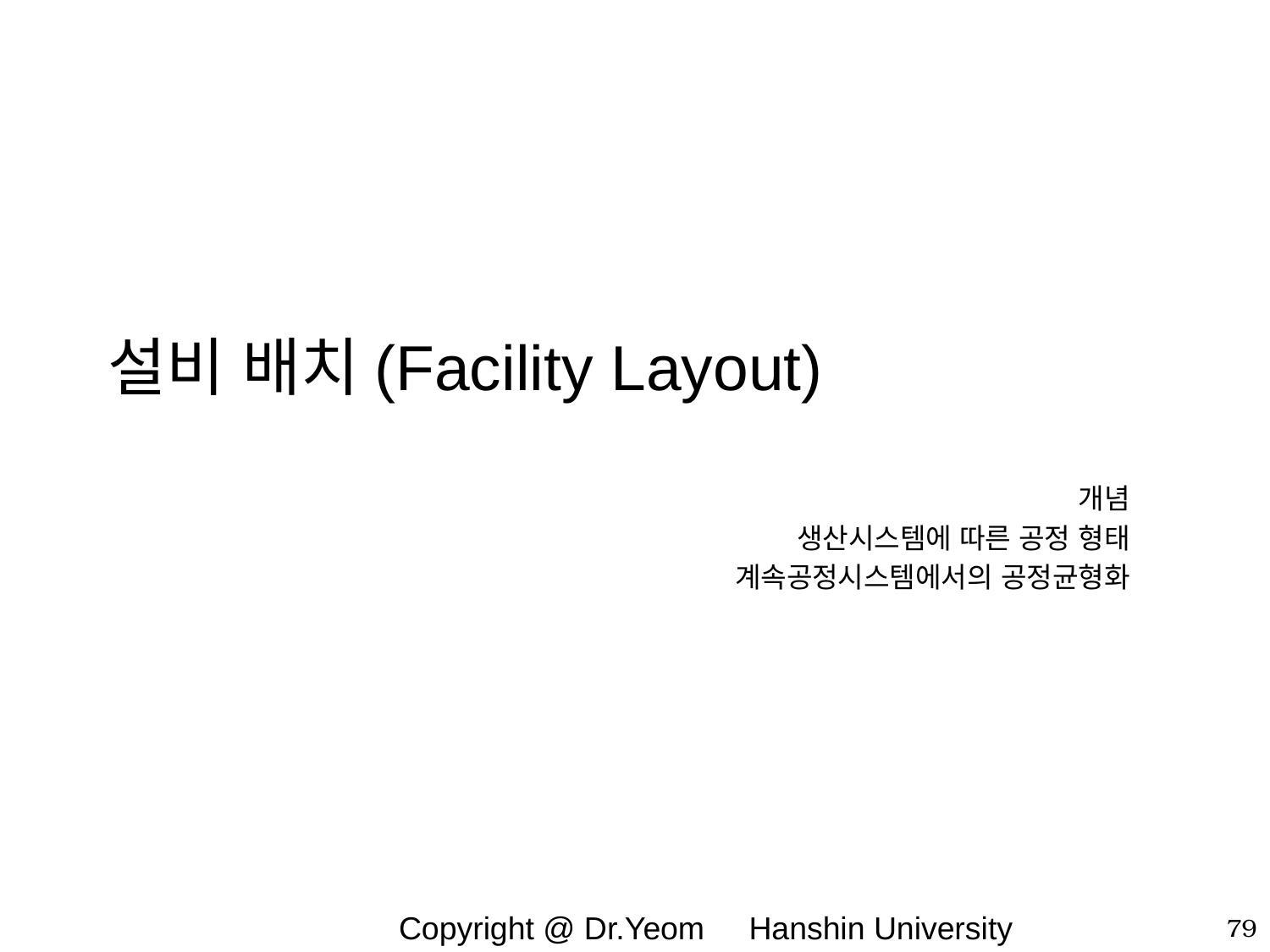

# 설비 배치(Facility Layout)
개념
생산시스템에 따른 공정 형태
계속공정시스템에서의 공정균형화
79